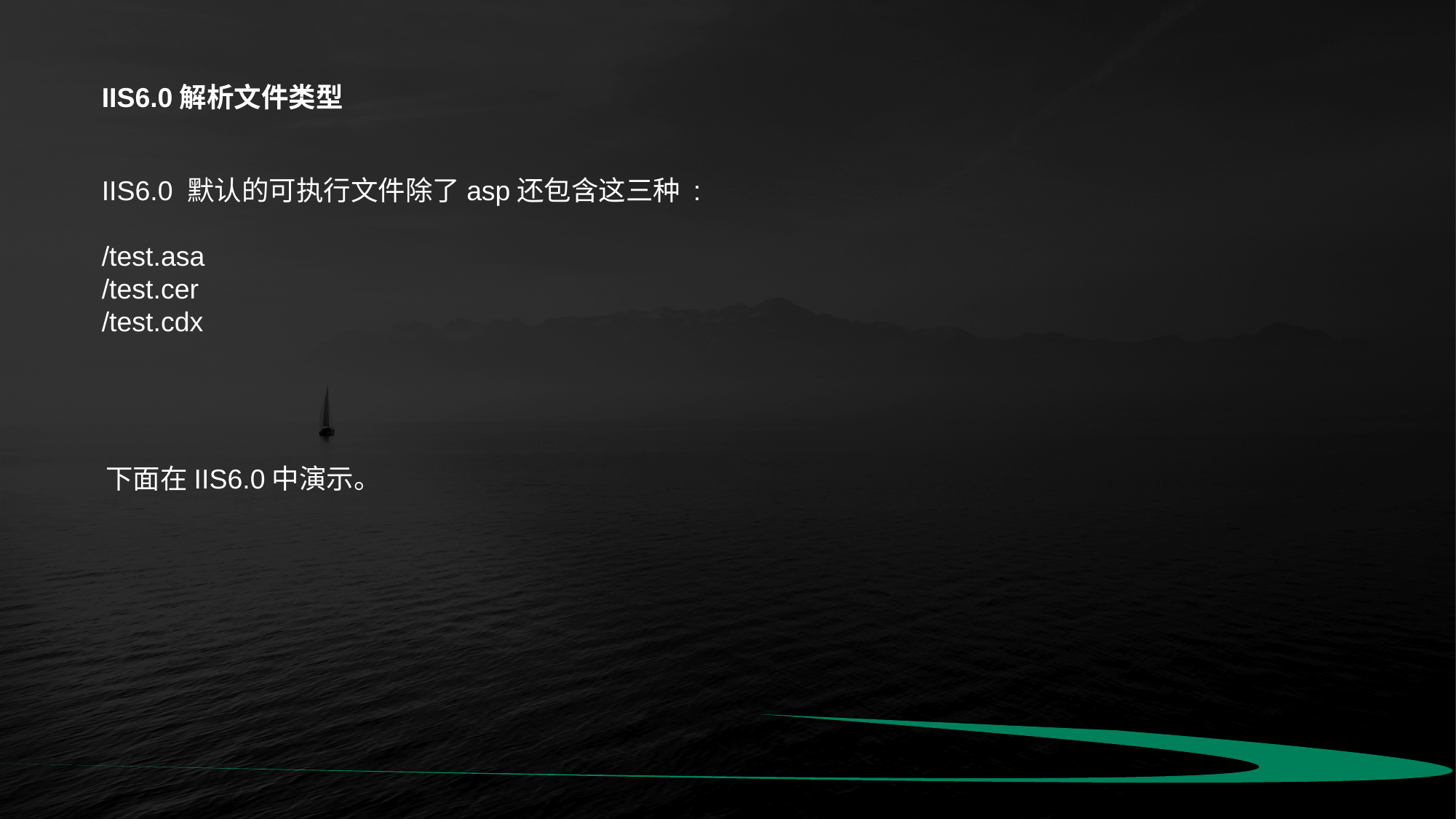

IIS6.0解析文件类型
IIS6.0 默认的可执行文件除了asp还包含这三种 :

/test.asa
/test.cer
/test.cdx

下面在IIS6.0中演示。